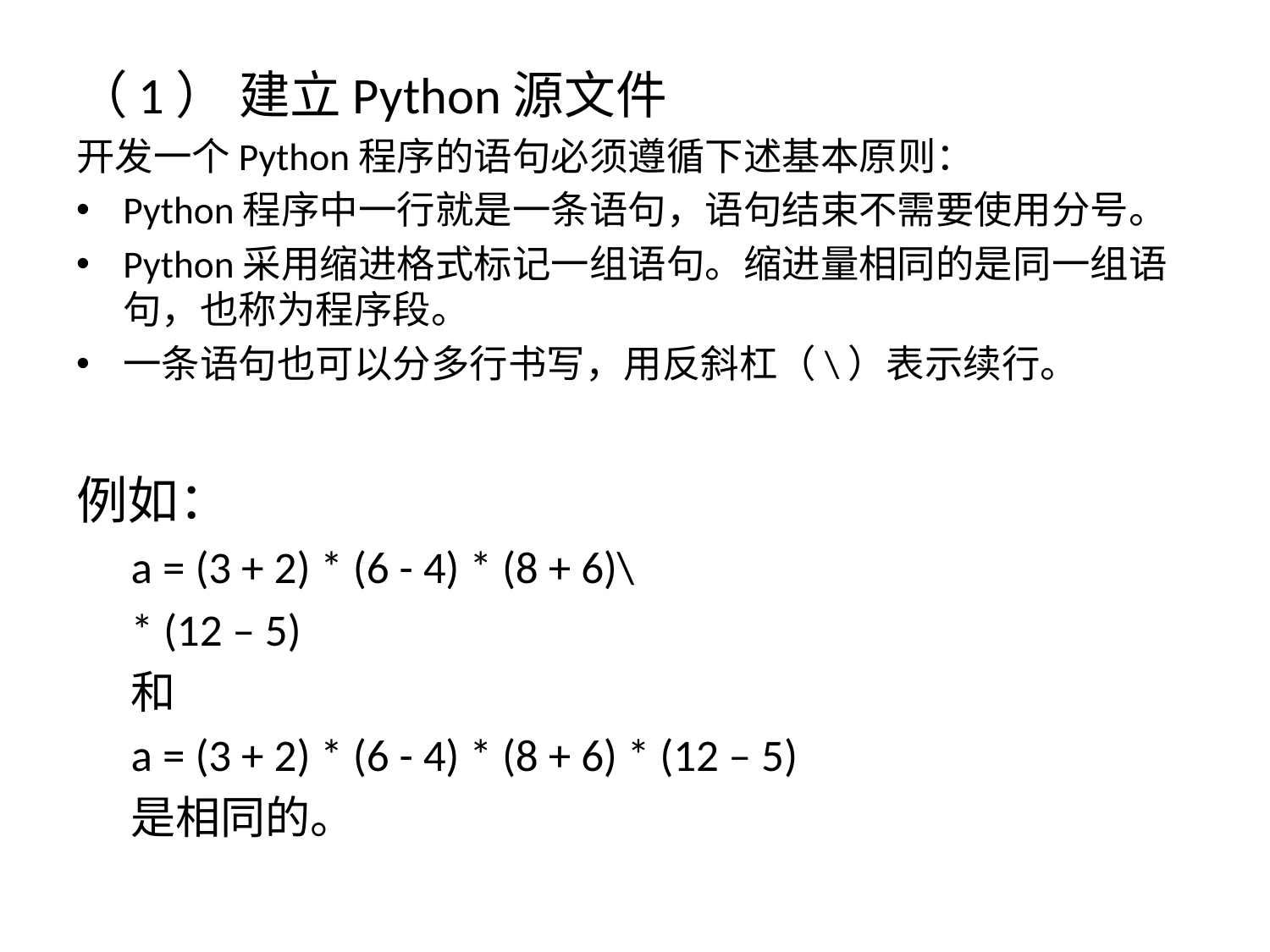

（1） 建立Python源文件
开发一个Python程序的语句必须遵循下述基本原则：
Python程序中一行就是一条语句，语句结束不需要使用分号。
Python采用缩进格式标记一组语句。缩进量相同的是同一组语句，也称为程序段。
一条语句也可以分多行书写，用反斜杠（\）表示续行。

例如：
a = (3 + 2) * (6 - 4) * (8 + 6)\
* (12 – 5)
和
a = (3 + 2) * (6 - 4) * (8 + 6) * (12 – 5)
是相同的。